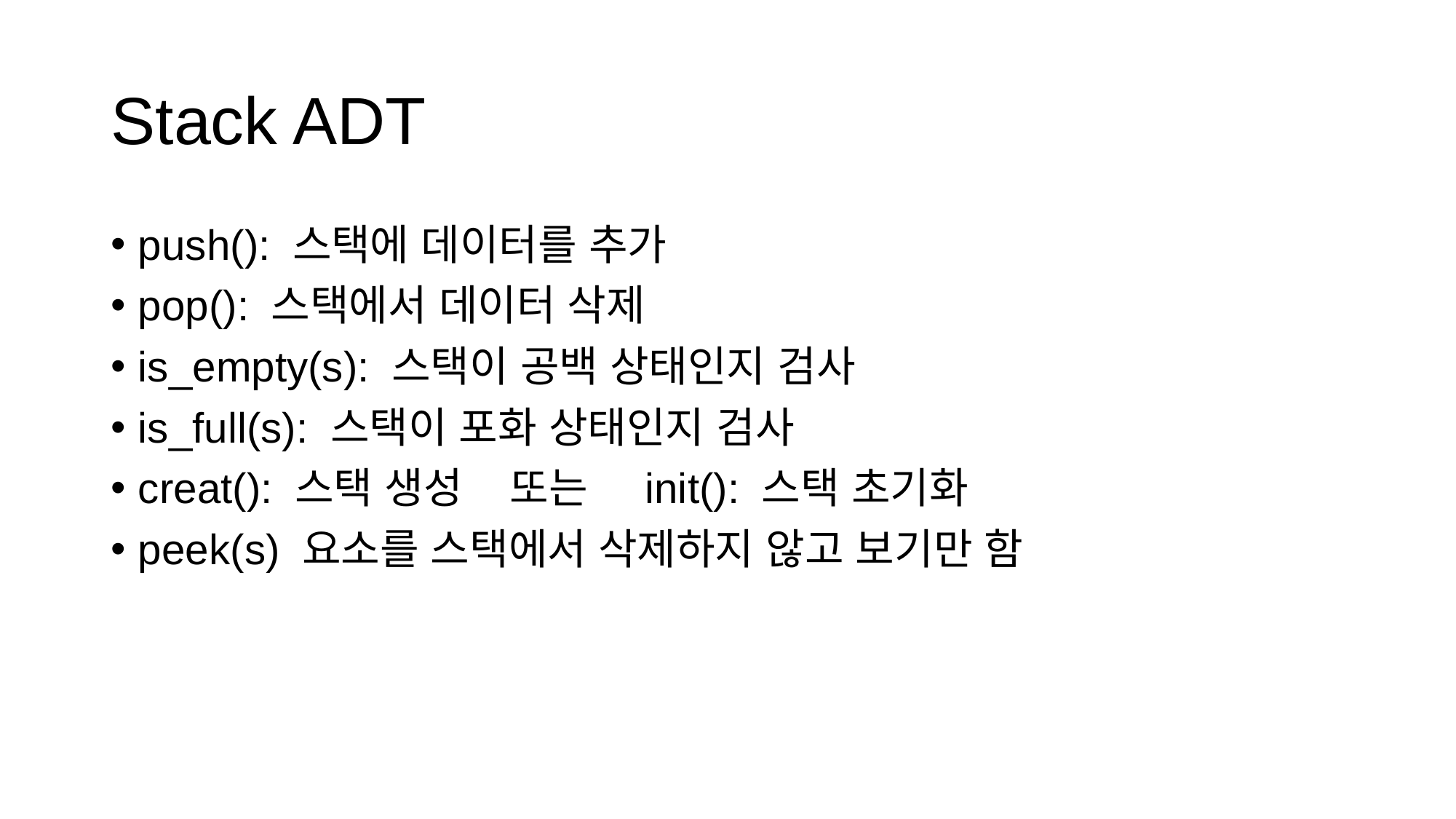

# Stack ADT
push(): 스택에 데이터를 추가
pop(): 스택에서 데이터 삭제
is_empty(s): 스택이 공백 상태인지 검사
is_full(s): 스택이 포화 상태인지 검사
creat(): 스택 생성    또는    init(): 스택 초기화
peek(s) 요소를 스택에서 삭제하지 않고 보기만 함